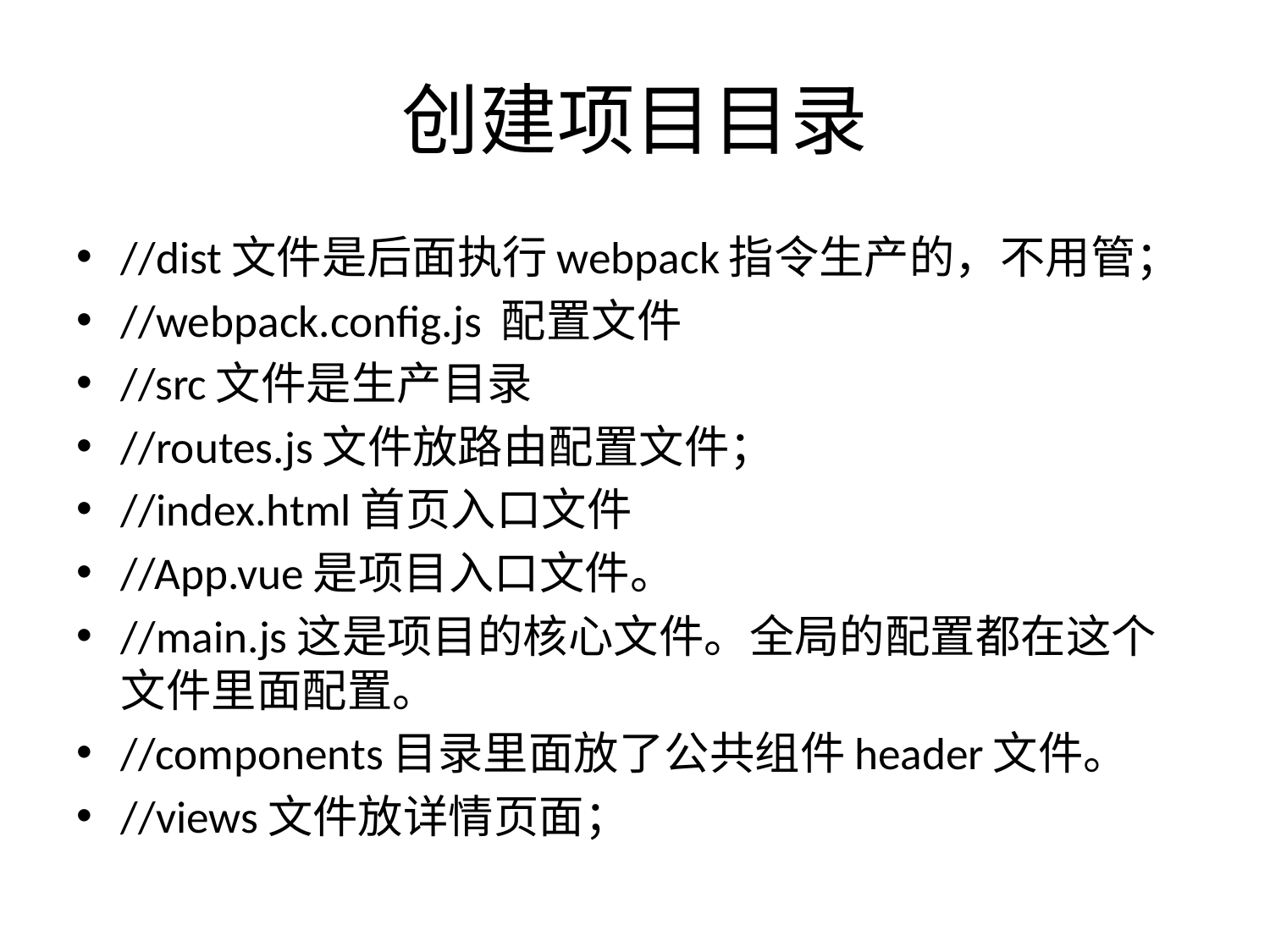

# 创建项目目录
//dist文件是后面执行webpack指令生产的，不用管；
//webpack.config.js 配置文件
//src文件是生产目录
//routes.js文件放路由配置文件；
//index.html首页入口文件
//App.vue是项目入口文件。
//main.js这是项目的核心文件。全局的配置都在这个文件里面配置。
//components目录里面放了公共组件header文件。
//views文件放详情页面；